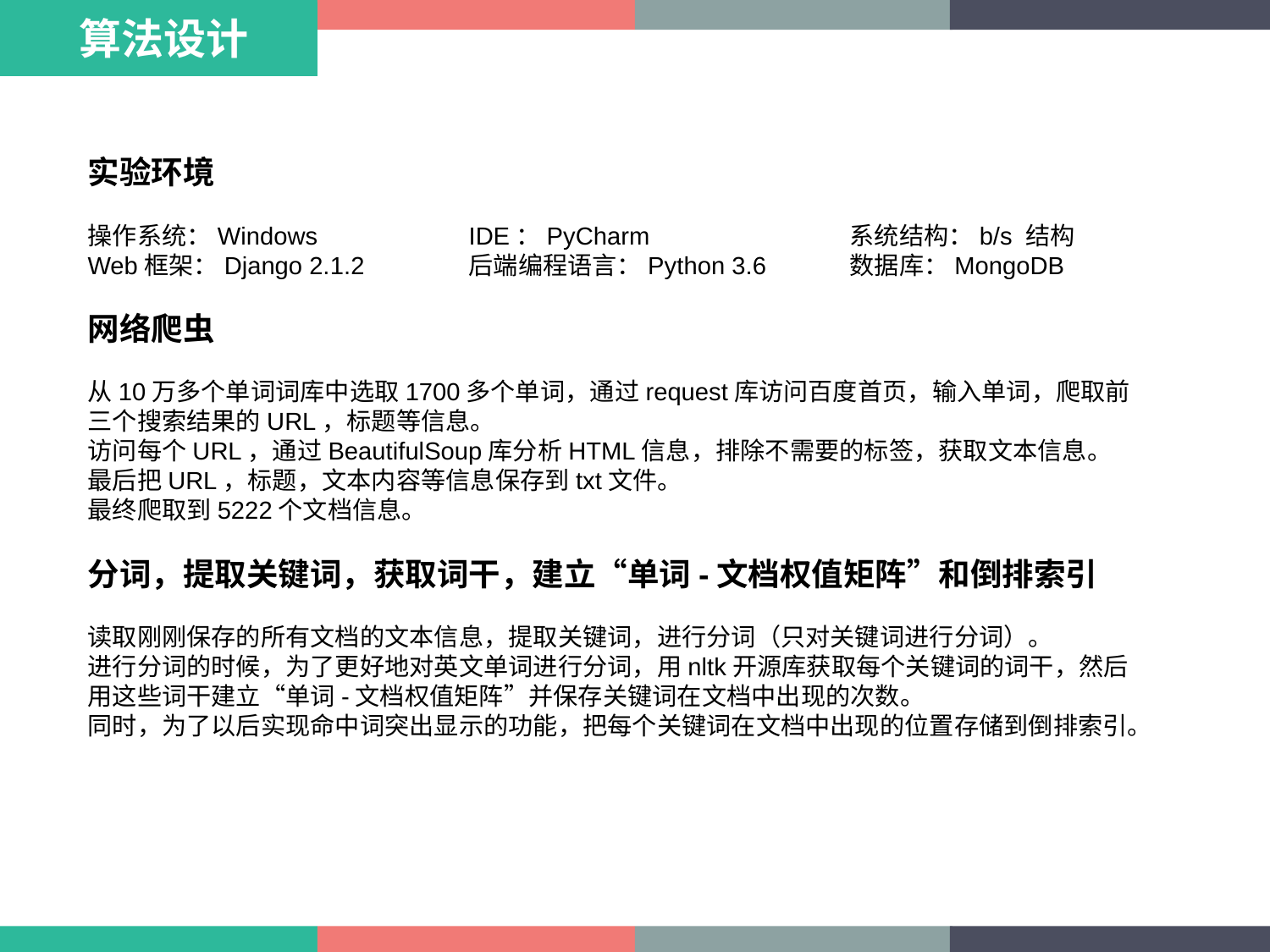

算法设计
实验环境

操作系统：Windows		IDE：PyCharm		系统结构：b/s 结构
Web框架：Django 2.1.2	后端编程语言：Python 3.6	数据库：MongoDB

网络爬虫

从10万多个单词词库中选取1700多个单词，通过request库访问百度首页，输入单词，爬取前三个搜索结果的URL，标题等信息。
访问每个URL，通过BeautifulSoup库分析HTML信息，排除不需要的标签，获取文本信息。
最后把URL，标题，文本内容等信息保存到txt文件。
最终爬取到5222个文档信息。

分词，提取关键词，获取词干，建立“单词-文档权值矩阵”和倒排索引

读取刚刚保存的所有文档的文本信息，提取关键词，进行分词（只对关键词进行分词）。
进行分词的时候，为了更好地对英文单词进行分词，用nltk开源库获取每个关键词的词干，然后用这些词干建立“单词-文档权值矩阵”并保存关键词在文档中出现的次数。
同时，为了以后实现命中词突出显示的功能，把每个关键词在文档中出现的位置存储到倒排索引。